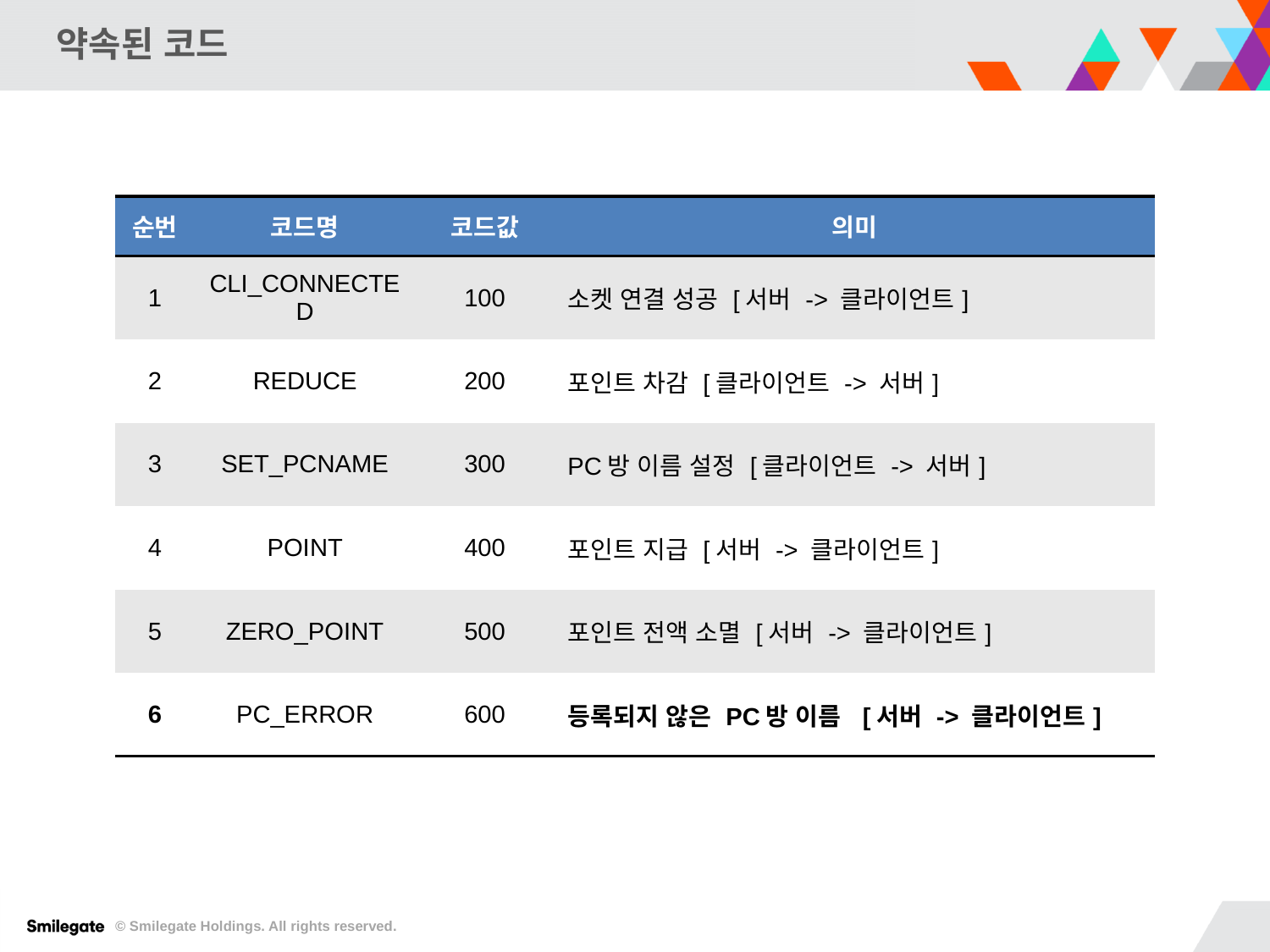

약속된 코드
| 순번 | 코드명 | 코드값 | 의미 |
| --- | --- | --- | --- |
| 1 | CLI\_CONNECTED | 100 | 소켓 연결 성공 [서버 -> 클라이언트] |
| 2 | REDUCE | 200 | 포인트 차감 [클라이언트 -> 서버] |
| 3 | SET\_PCNAME | 300 | PC방 이름 설정 [클라이언트 -> 서버] |
| 4 | POINT | 400 | 포인트 지급 [서버 -> 클라이언트] |
| 5 | ZERO\_POINT | 500 | 포인트 전액 소멸 [서버 -> 클라이언트] |
| 6 | PC\_ERROR | 600 | 등록되지 않은 PC방 이름 [서버 -> 클라이언트] |